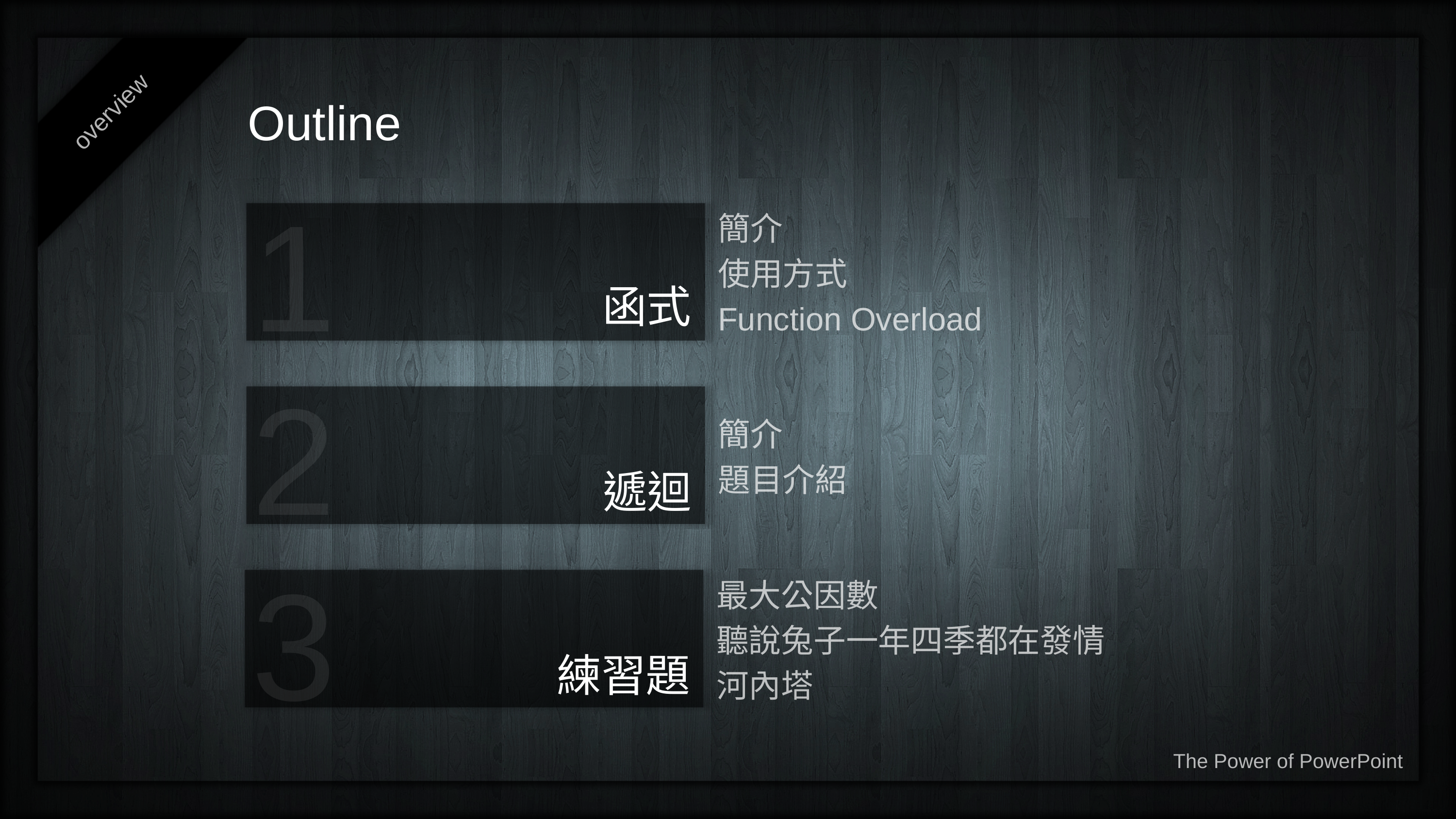

overview
# Outline
簡介
使用方式
Function Overload
函式
簡介
題目介紹
遞迴
最大公因數
聽說兔子一年四季都在發情
河內塔
練習題